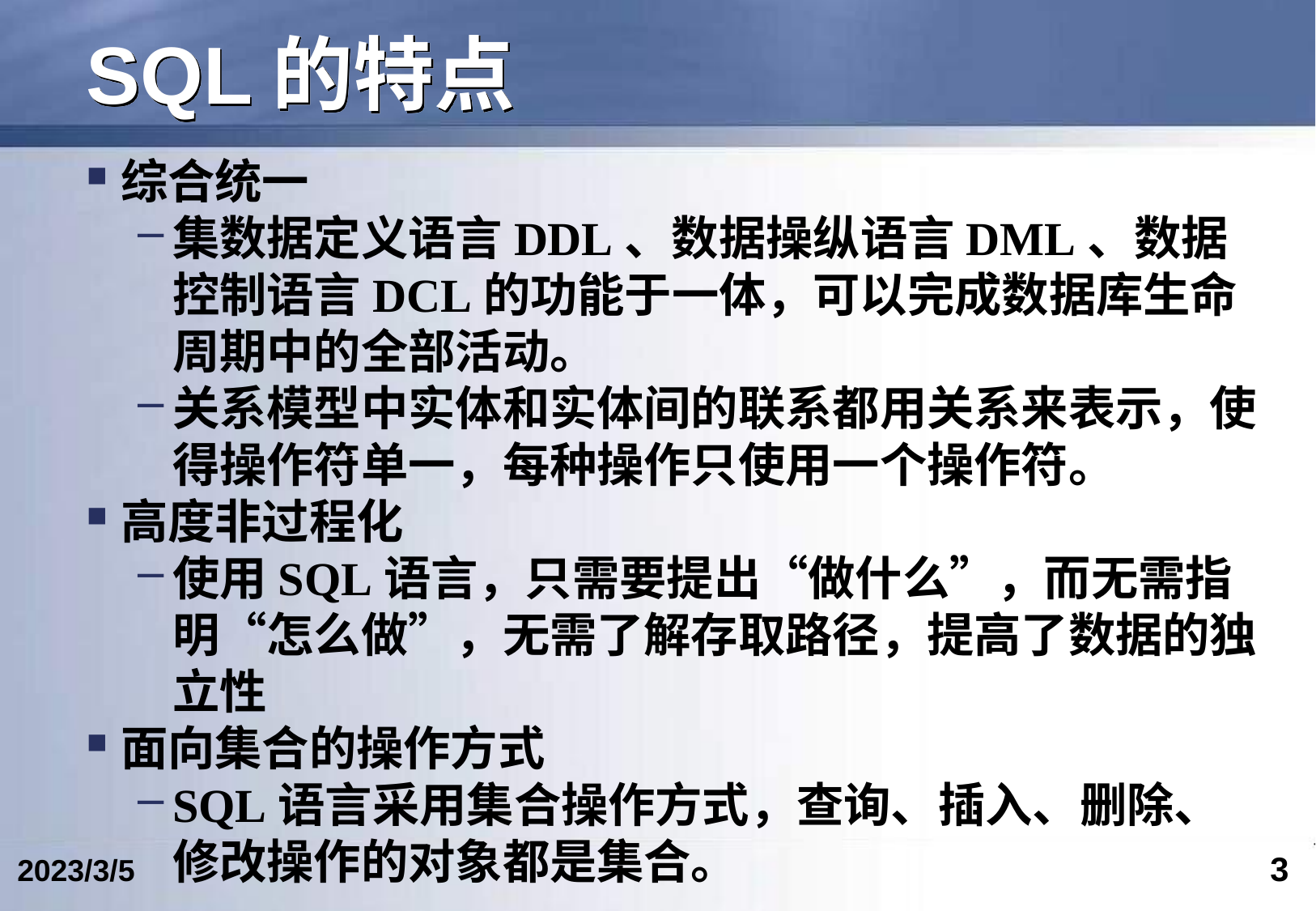

# SQL的特点
综合统一
集数据定义语言DDL、数据操纵语言DML、数据控制语言DCL的功能于一体，可以完成数据库生命周期中的全部活动。
关系模型中实体和实体间的联系都用关系来表示，使得操作符单一，每种操作只使用一个操作符。
高度非过程化
使用SQL语言，只需要提出“做什么”，而无需指明“怎么做”，无需了解存取路径，提高了数据的独立性
面向集合的操作方式
SQL语言采用集合操作方式，查询、插入、删除、修改操作的对象都是集合。
3
2023/3/5